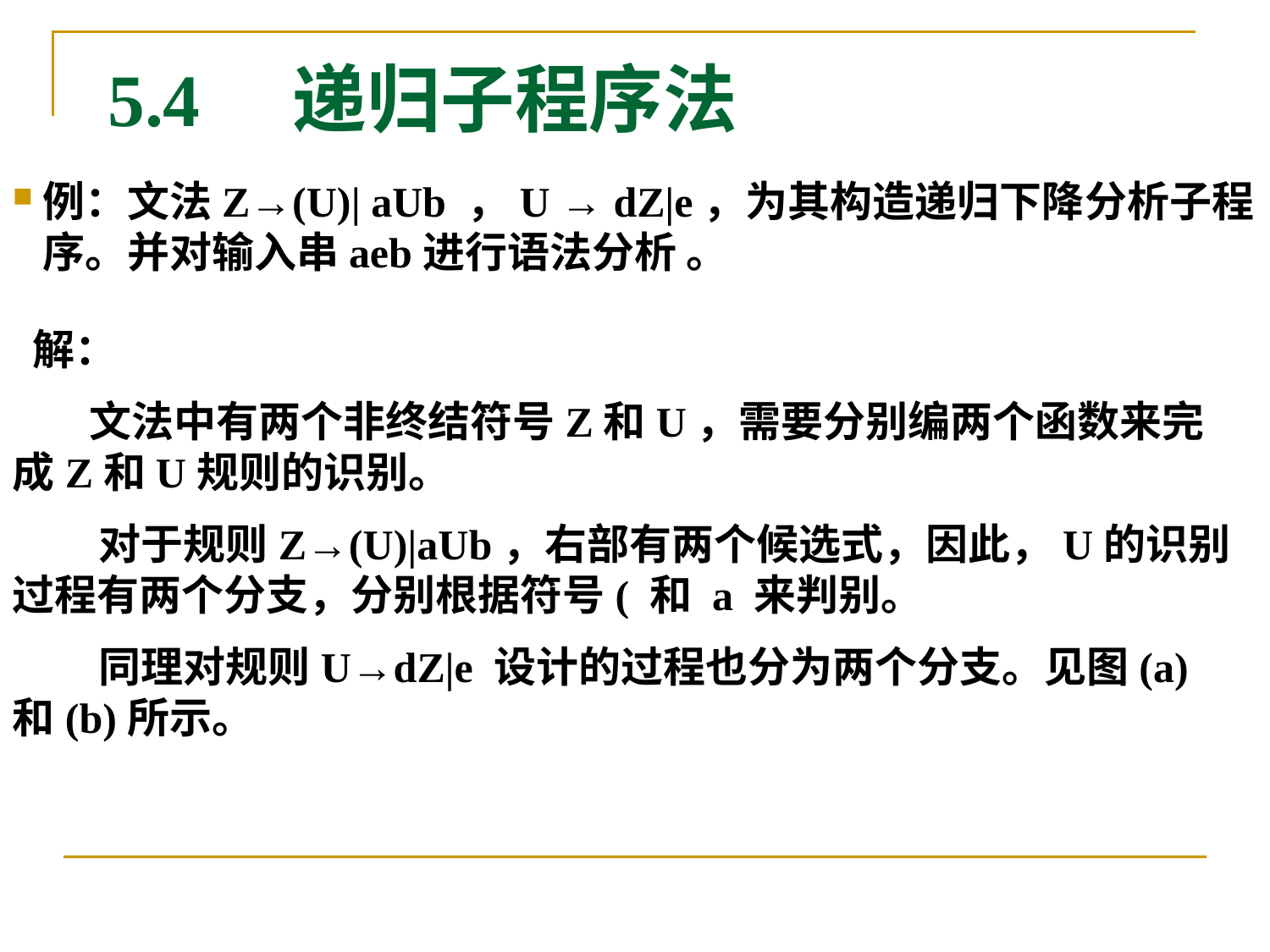

# 5.4    递归子程序法
例：文法Z→(U)| aUb ，U → dZ|e，为其构造递归下降分析子程序。并对输入串aeb进行语法分析 。
 解：
       文法中有两个非终结符号Z和U，需要分别编两个函数来完成Z和U规则的识别。
        对于规则Z→(U)|aUb，右部有两个候选式，因此，U的识别过程有两个分支，分别根据符号( 和 a 来判别。
        同理对规则U→dZ|e 设计的过程也分为两个分支。见图(a)和(b)所示。

98